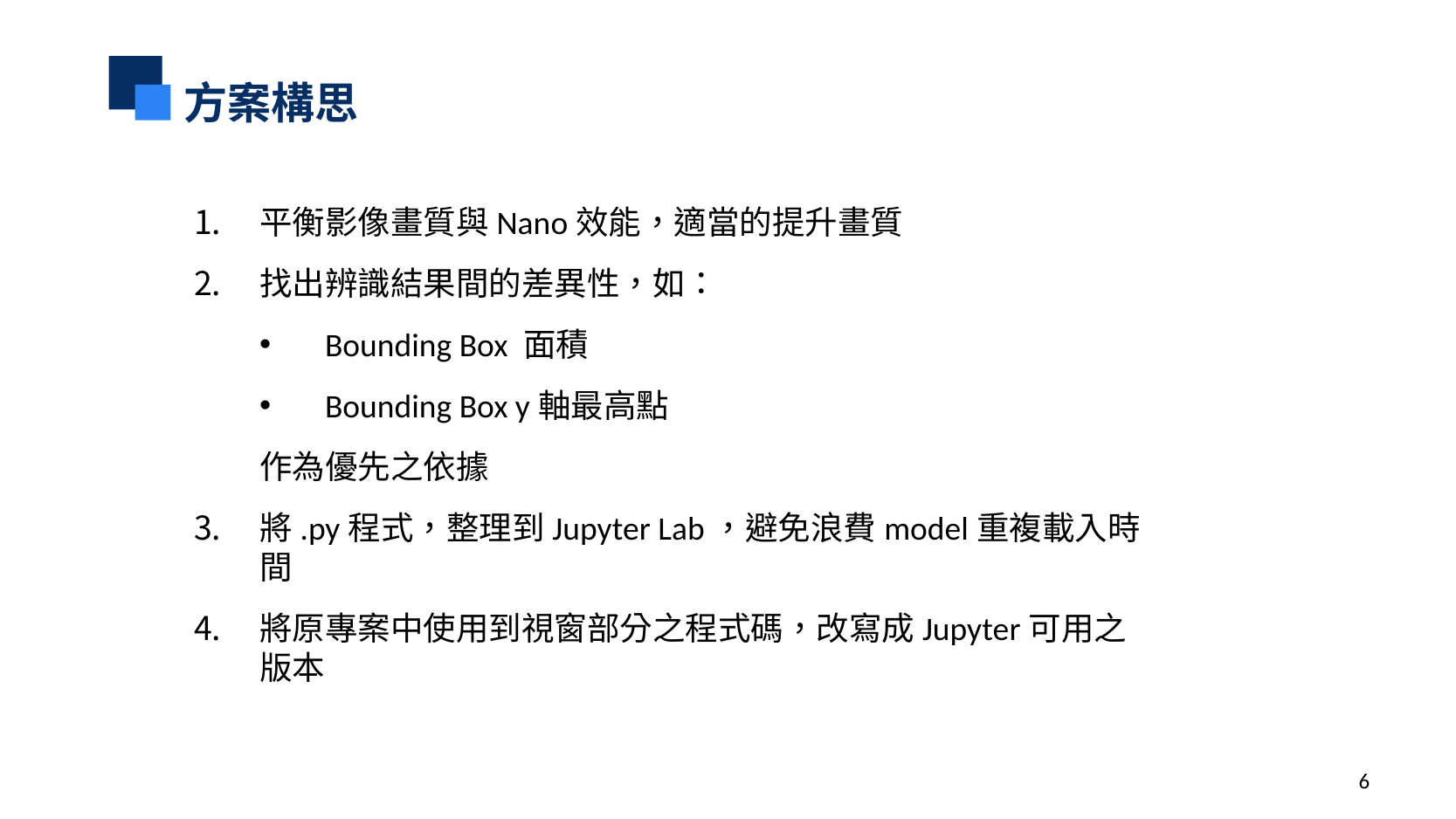

方案構思

平衡影像畫質與Nano效能，適當的提升畫質
找出辨識結果間的差異性，如：
Bounding Box 面積
Bounding Box y軸最高點
作為優先之依據
將.py程式，整理到Jupyter Lab，避免浪費model重複載入時間
將原專案中使用到視窗部分之程式碼，改寫成Jupyter可用之版本

6